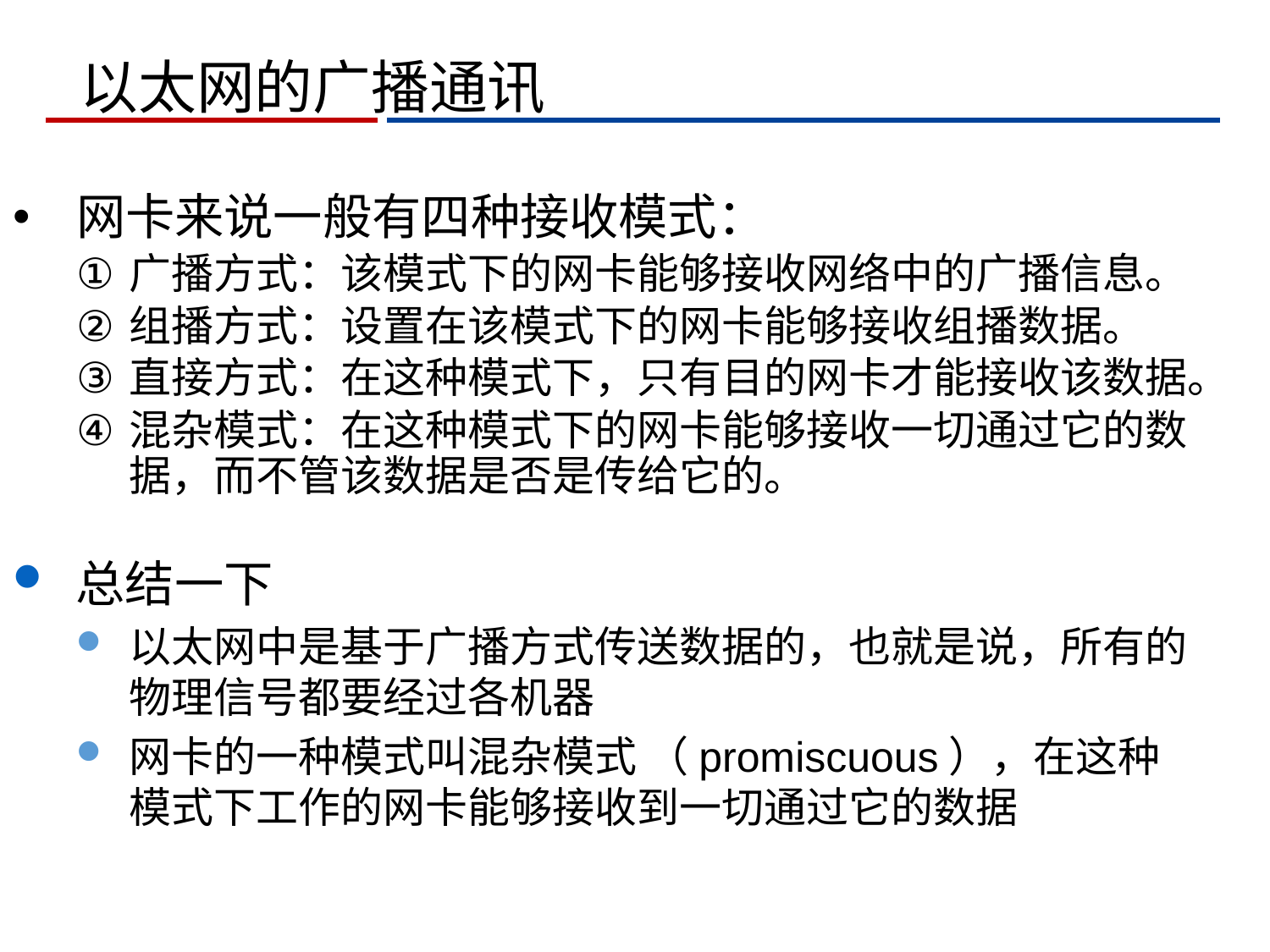

# 以太网的广播通讯

网卡来说一般有四种接收模式：
广播方式：该模式下的网卡能够接收网络中的广播信息。
组播方式：设置在该模式下的网卡能够接收组播数据。
直接方式：在这种模式下，只有目的网卡才能接收该数据。
混杂模式：在这种模式下的网卡能够接收一切通过它的数据，而不管该数据是否是传给它的。
总结一下
以太网中是基于广播方式传送数据的，也就是说，所有的物理信号都要经过各机器
网卡的一种模式叫混杂模式 （promiscuous），在这种模式下工作的网卡能够接收到一切通过它的数据
11